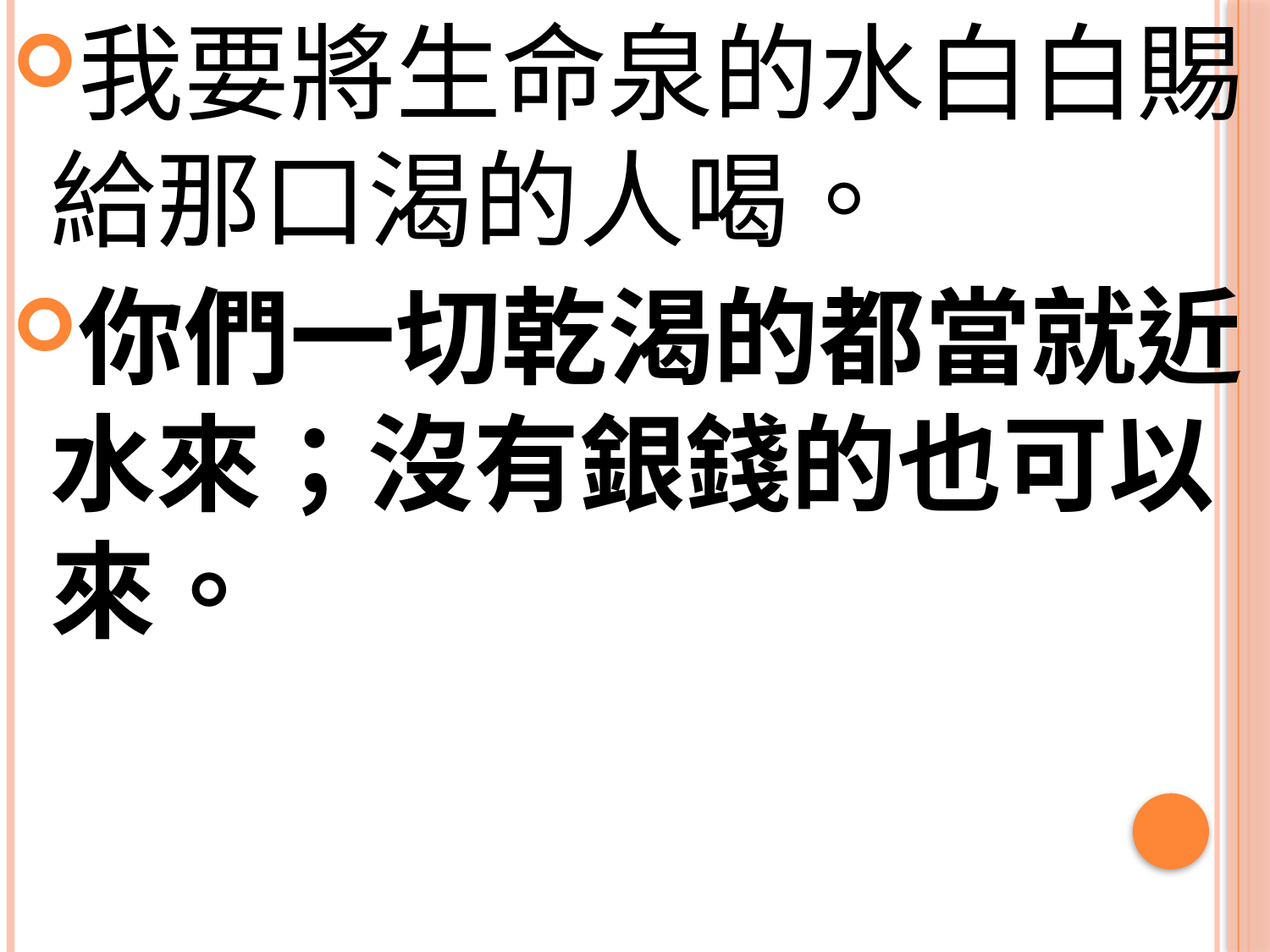

我要將生命泉的水白白賜給那口渴的人喝。
你們一切乾渴的都當就近水來；沒有銀錢的也可以來。